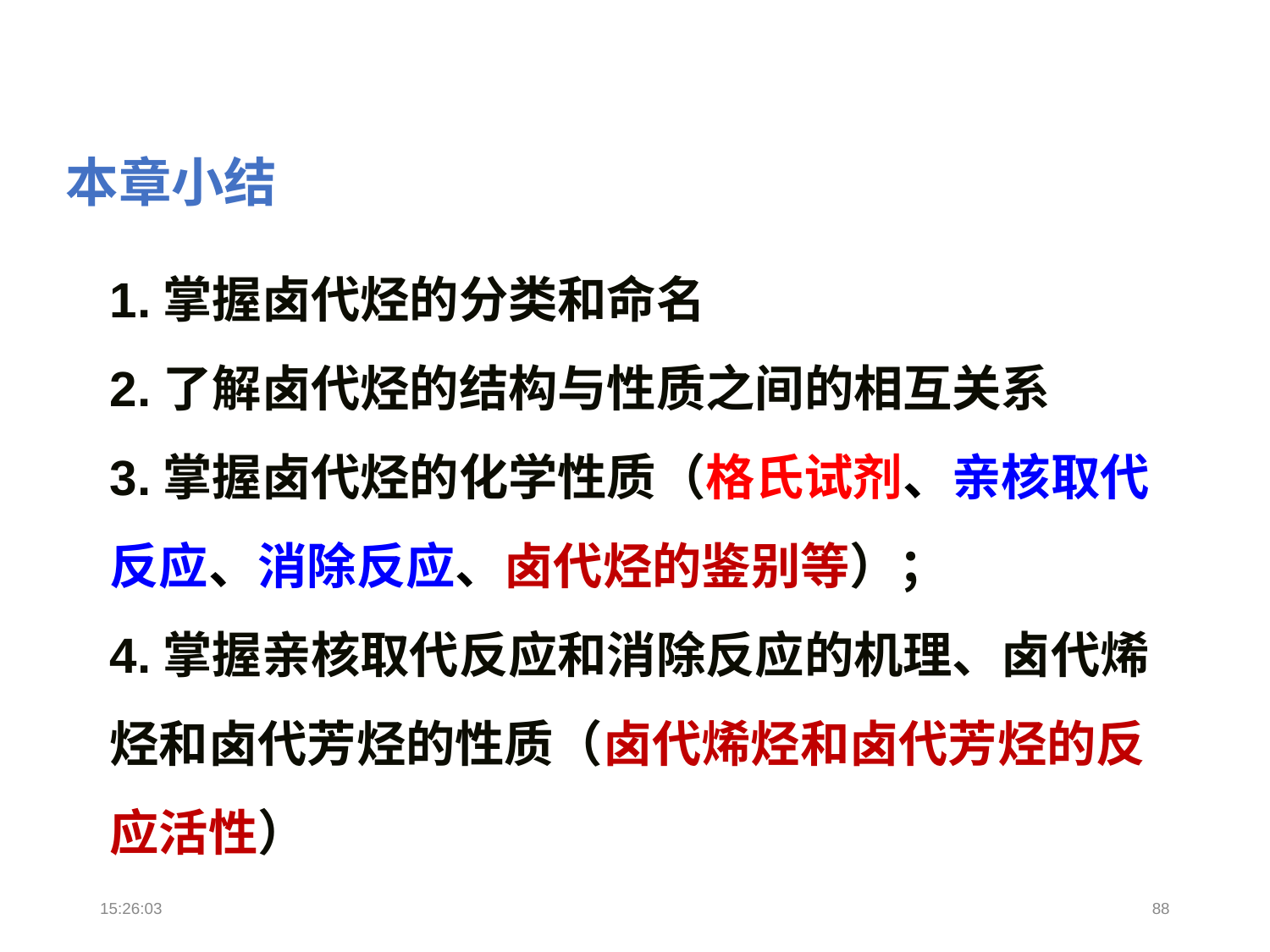

本章小结
1.掌握卤代烃的分类和命名
2.了解卤代烃的结构与性质之间的相互关系
3.掌握卤代烃的化学性质（格氏试剂、亲核取代反应、消除反应、卤代烃的鉴别等）；
4.掌握亲核取代反应和消除反应的机理、卤代烯烃和卤代芳烃的性质（卤代烯烃和卤代芳烃的反应活性）
15:26:03
88